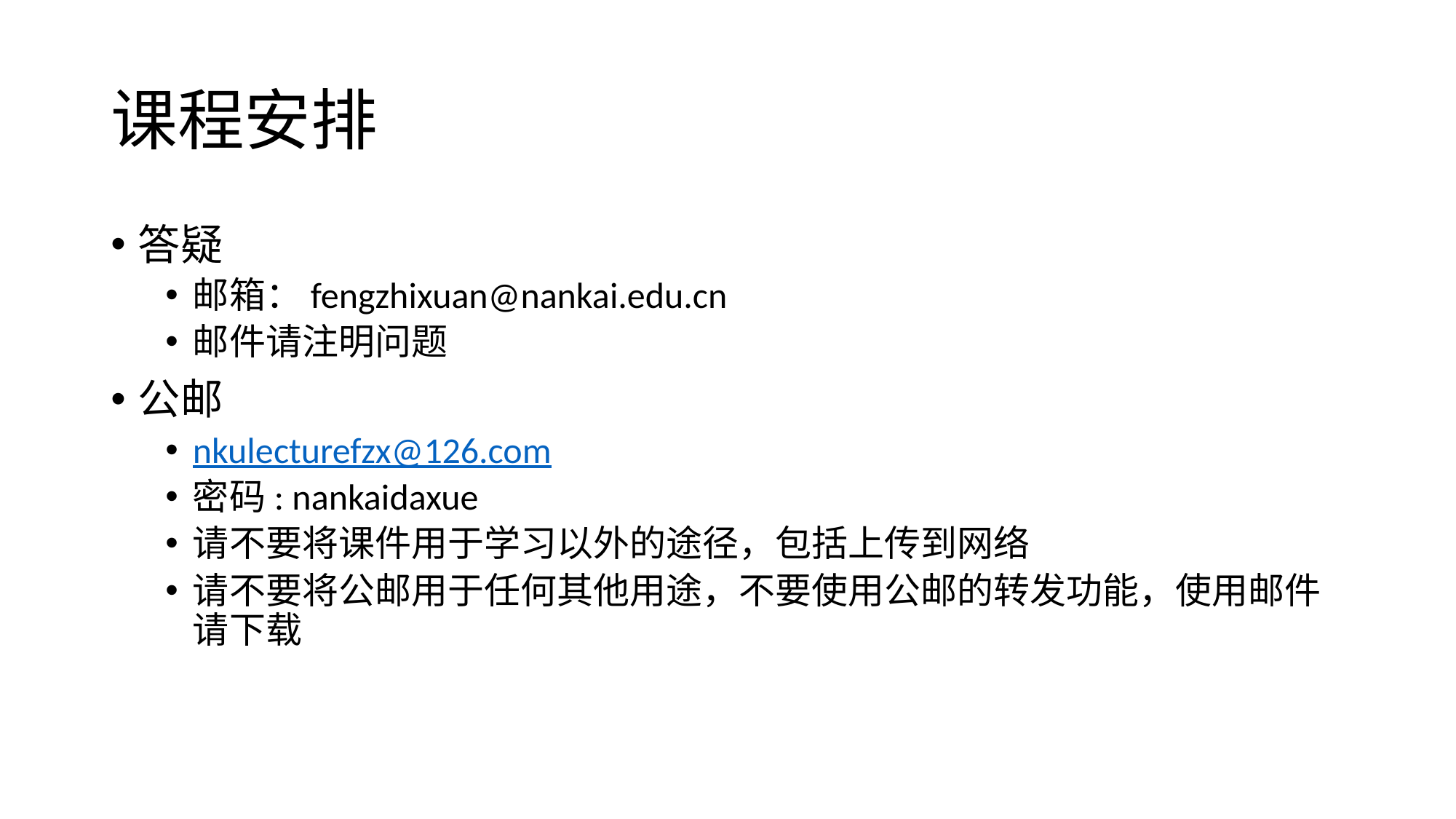

# 课程安排
答疑
邮箱：fengzhixuan@nankai.edu.cn
邮件请注明问题
公邮
nkulecturefzx@126.com
密码: nankaidaxue
请不要将课件用于学习以外的途径，包括上传到网络
请不要将公邮用于任何其他用途，不要使用公邮的转发功能，使用邮件请下载